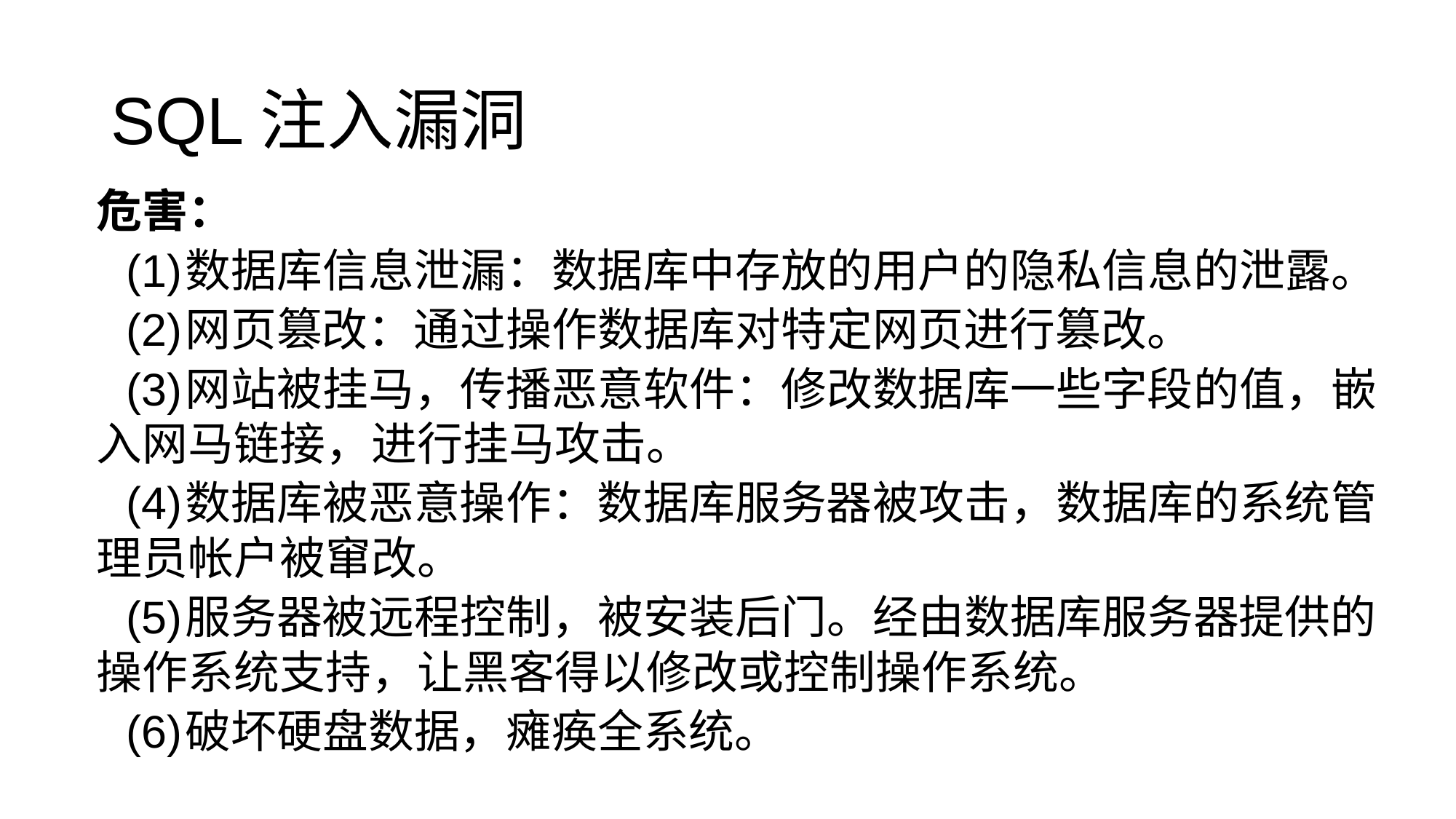

# SQL注入漏洞
危害：
	(1)数据库信息泄漏：数据库中存放的用户的隐私信息的泄露。
	(2)网页篡改：通过操作数据库对特定网页进行篡改。
	(3)网站被挂马，传播恶意软件：修改数据库一些字段的值，嵌入网马链接，进行挂马攻击。
	(4)数据库被恶意操作：数据库服务器被攻击，数据库的系统管理员帐户被窜改。
	(5)服务器被远程控制，被安装后门。经由数据库服务器提供的操作系统支持，让黑客得以修改或控制操作系统。
	(6)破坏硬盘数据，瘫痪全系统。